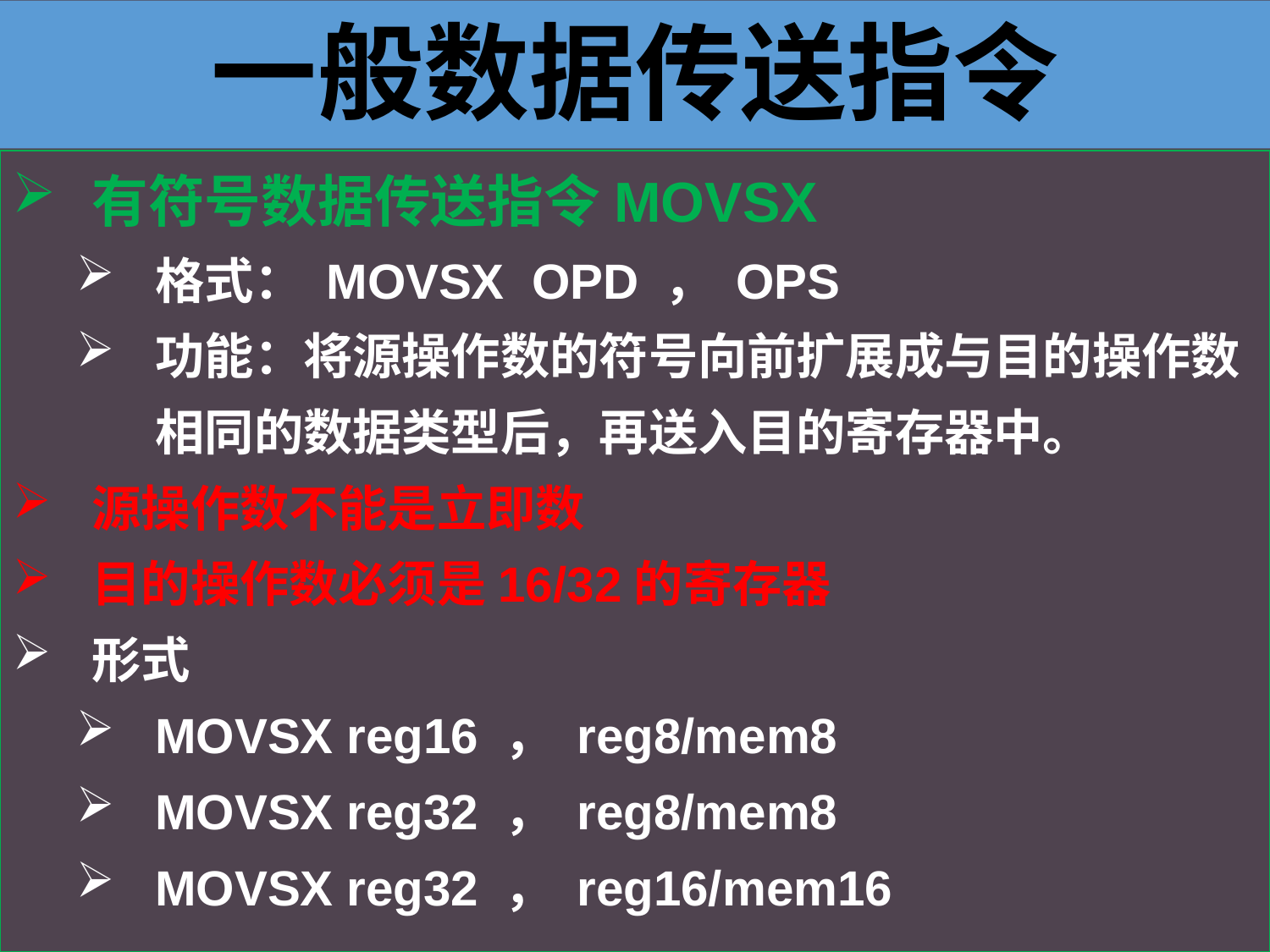

一般数据传送指令
有符号数据传送指令MOVSX
格式： MOVSX  OPD ， OPS
功能：将源操作数的符号向前扩展成与目的操作数相同的数据类型后，再送入目的寄存器中。
源操作数不能是立即数
目的操作数必须是16/32的寄存器
形式
MOVSX reg16 ， reg8/mem8
MOVSX reg32 ， reg8/mem8
MOVSX reg32 ， reg16/mem16